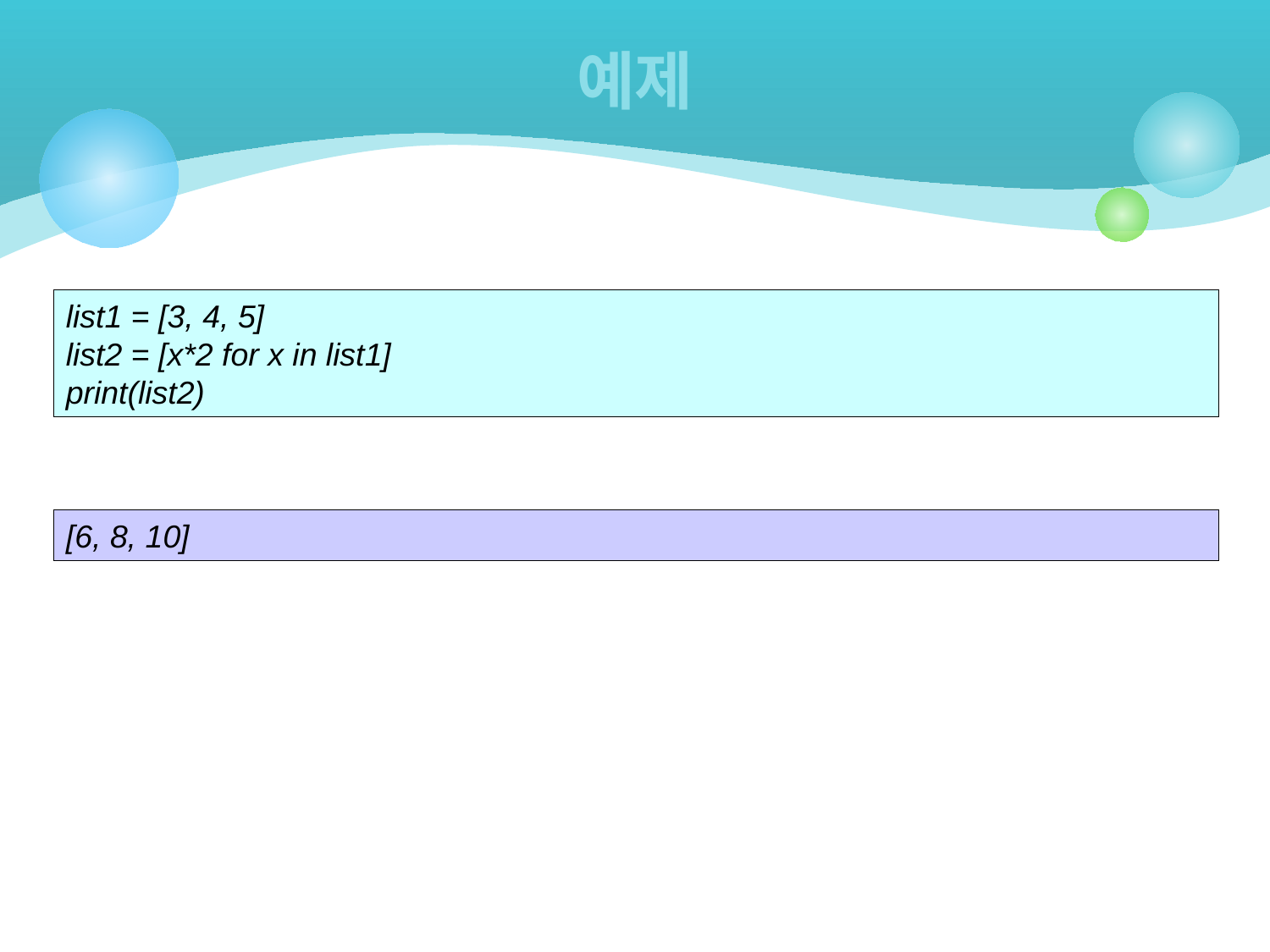

# 예제
list1 = [3, 4, 5]
list2 = [x*2 for x in list1]
print(list2)
[6, 8, 10]